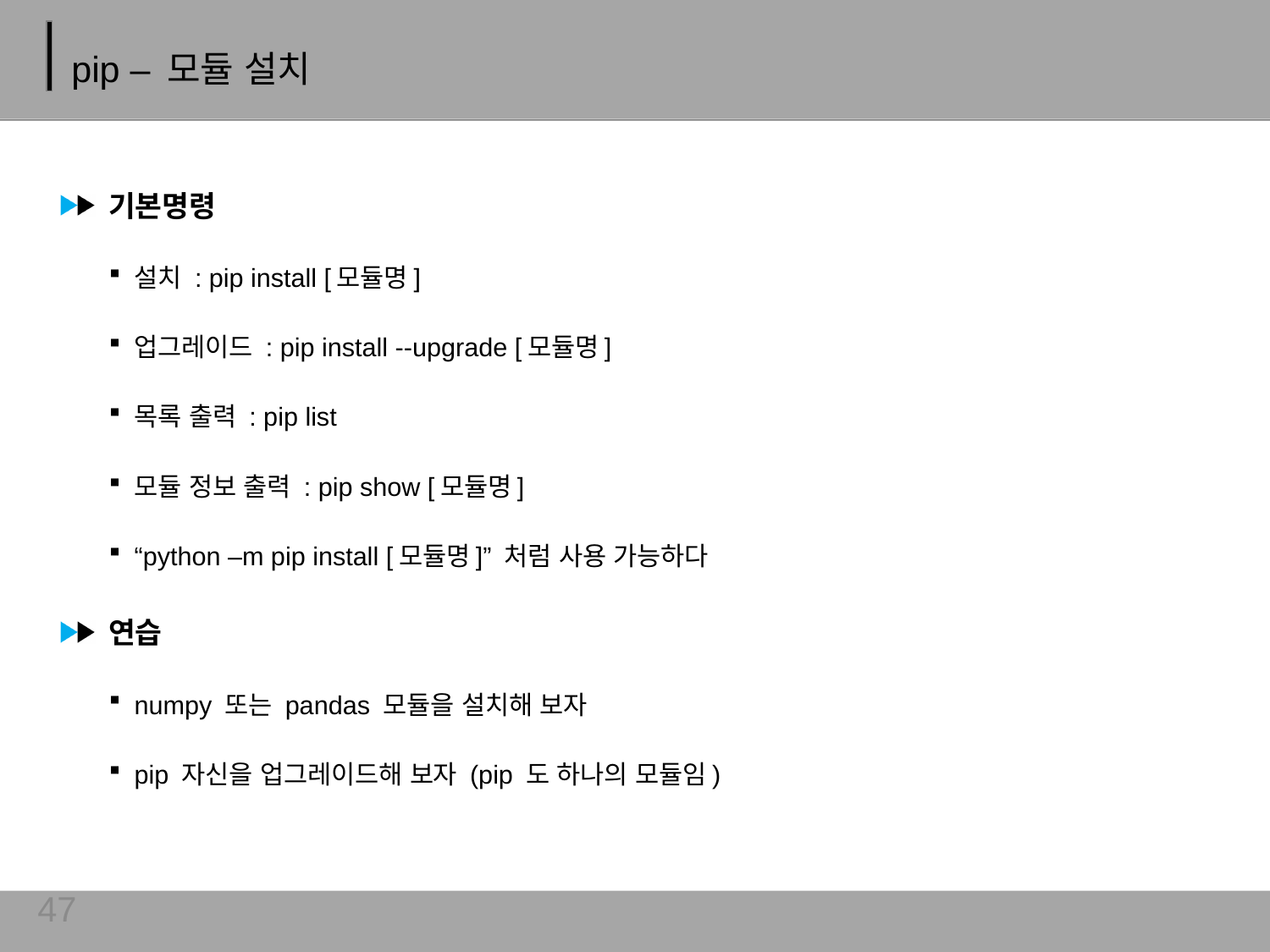

# pip – 모듈 설치
기본명령
설치 : pip install [모듈명]
업그레이드 : pip install --upgrade [모듈명]
목록 출력 : pip list
모듈 정보 출력 : pip show [모듈명]
“python –m pip install [모듈명]” 처럼 사용 가능하다
연습
numpy 또는 pandas 모듈을 설치해 보자
pip 자신을 업그레이드해 보자 (pip 도 하나의 모듈임)
47